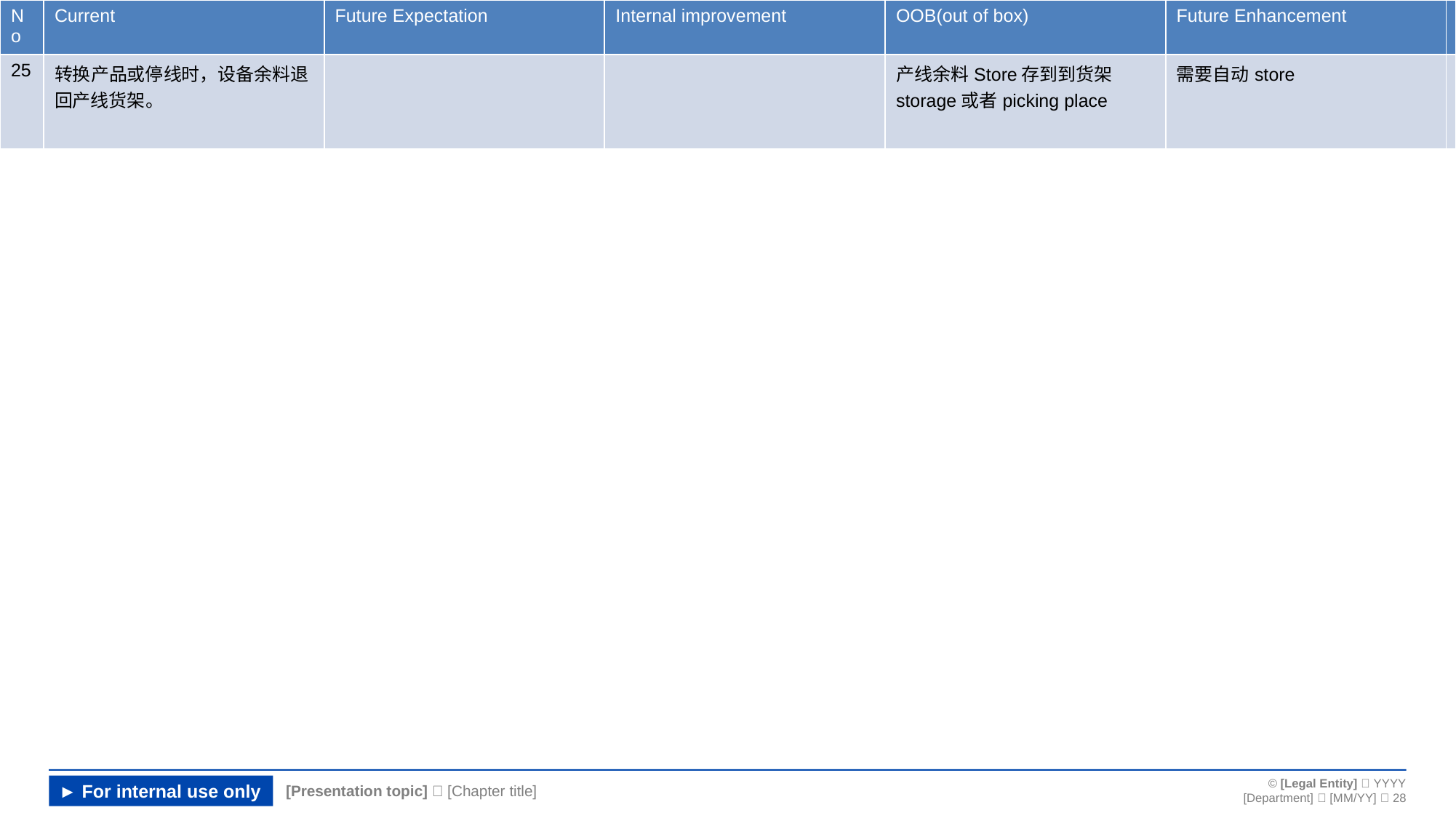

| No | Current | Future Expectation | Internal improvement | OOB(out of box) | Future Enhancement |  |
| --- | --- | --- | --- | --- | --- | --- |
| 25 | 转换产品或停线时，设备余料退回产线货架。 |  |  | 产线余料Store存到到货架storage或者picking place | 需要自动store |  |
#